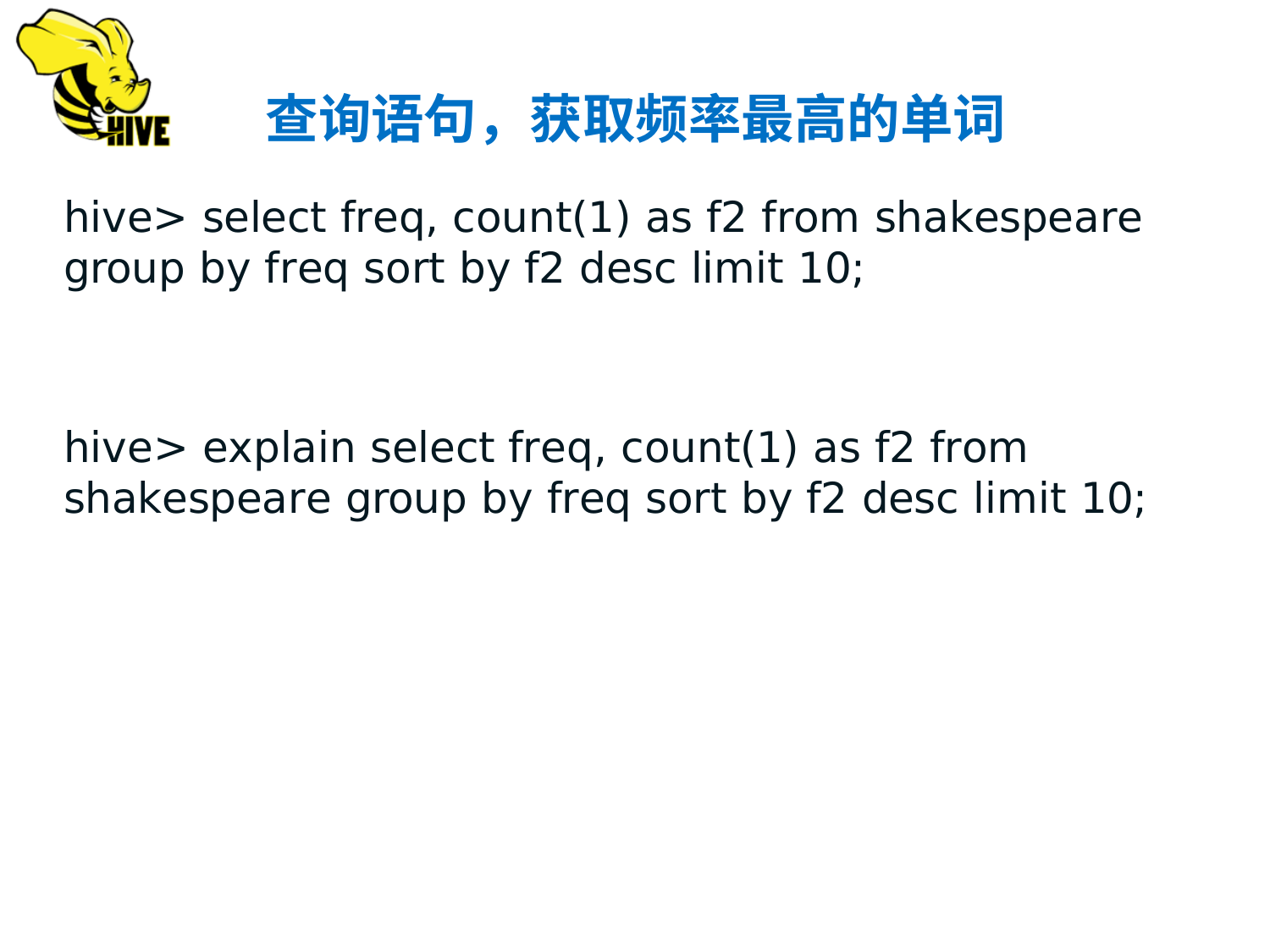

# 查询语句，获取频率最高的单词
hive> select freq, count(1) as f2 from shakespeare group by freq sort by f2 desc limit 10;
hive> explain select freq, count(1) as f2 from shakespeare group by freq sort by f2 desc limit 10;